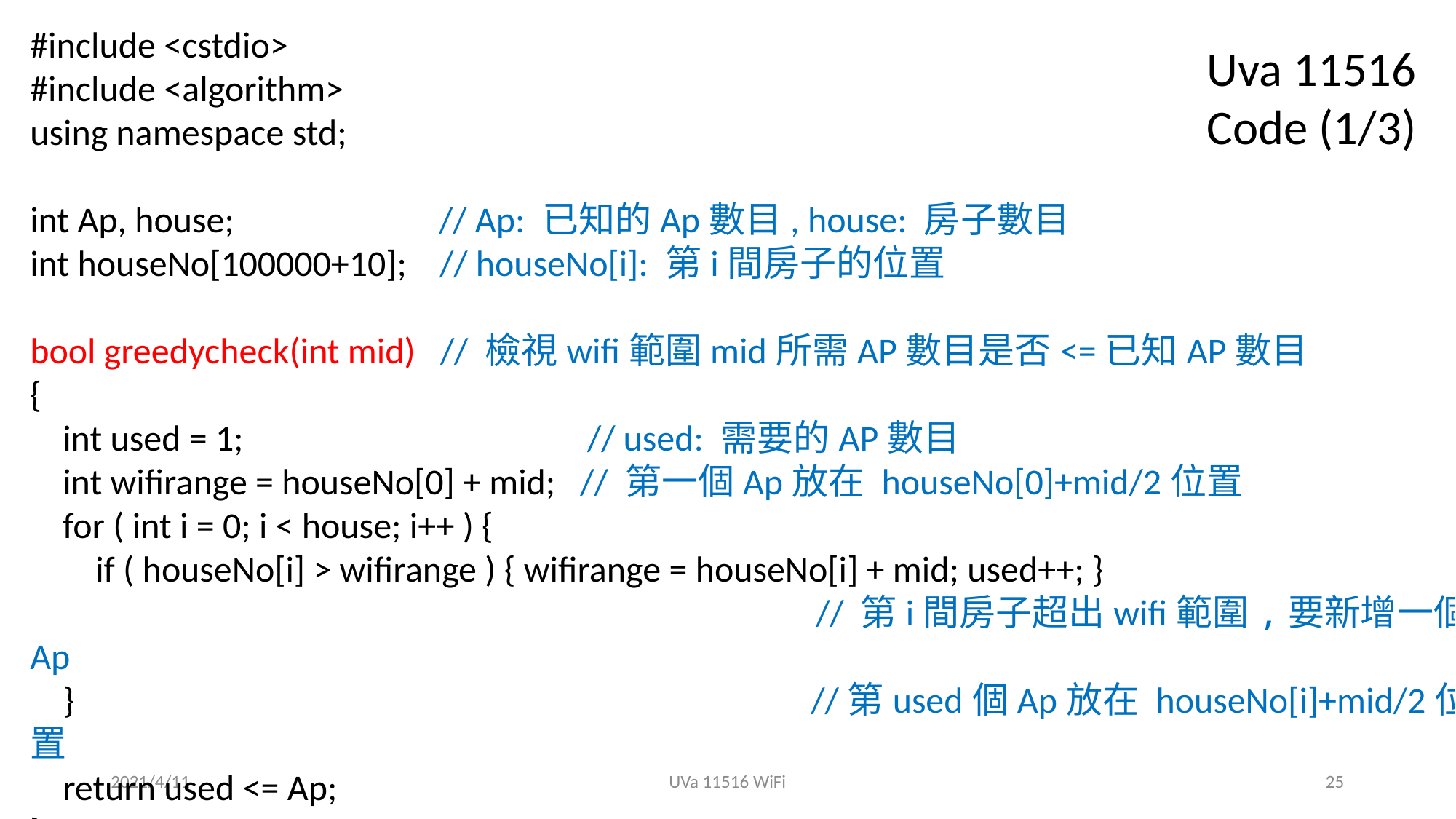

#include <cstdio>
#include <algorithm>
using namespace std;

int Ap, house;                         // Ap: 已知的Ap數目, house: 房子數目
int houseNo[100000+10];    // houseNo[i]: 第i間房子的位置

bool greedycheck(int mid)   // 檢視wifi範圍mid所需AP數目是否<=已知AP數目
{
    int used = 1;                                          // used: 需要的AP數目
    int wifirange = houseNo[0] + mid;   // 第一個Ap放在 houseNo[0]+mid/2位置
    for ( int i = 0; i < house; i++ ) {
        if ( houseNo[i] > wifirange ) { wifirange = houseNo[i] + mid; used++; }
                                                                                                // 第i間房子超出wifi範圍,要新增一個Ap
    }                                                                                          //第used個Ap放在 houseNo[i]+mid/2位置
    return used <= Ap;
}
Uva 11516 Code (1/3)
2021/4/11
UVa 11516 WiFi
25